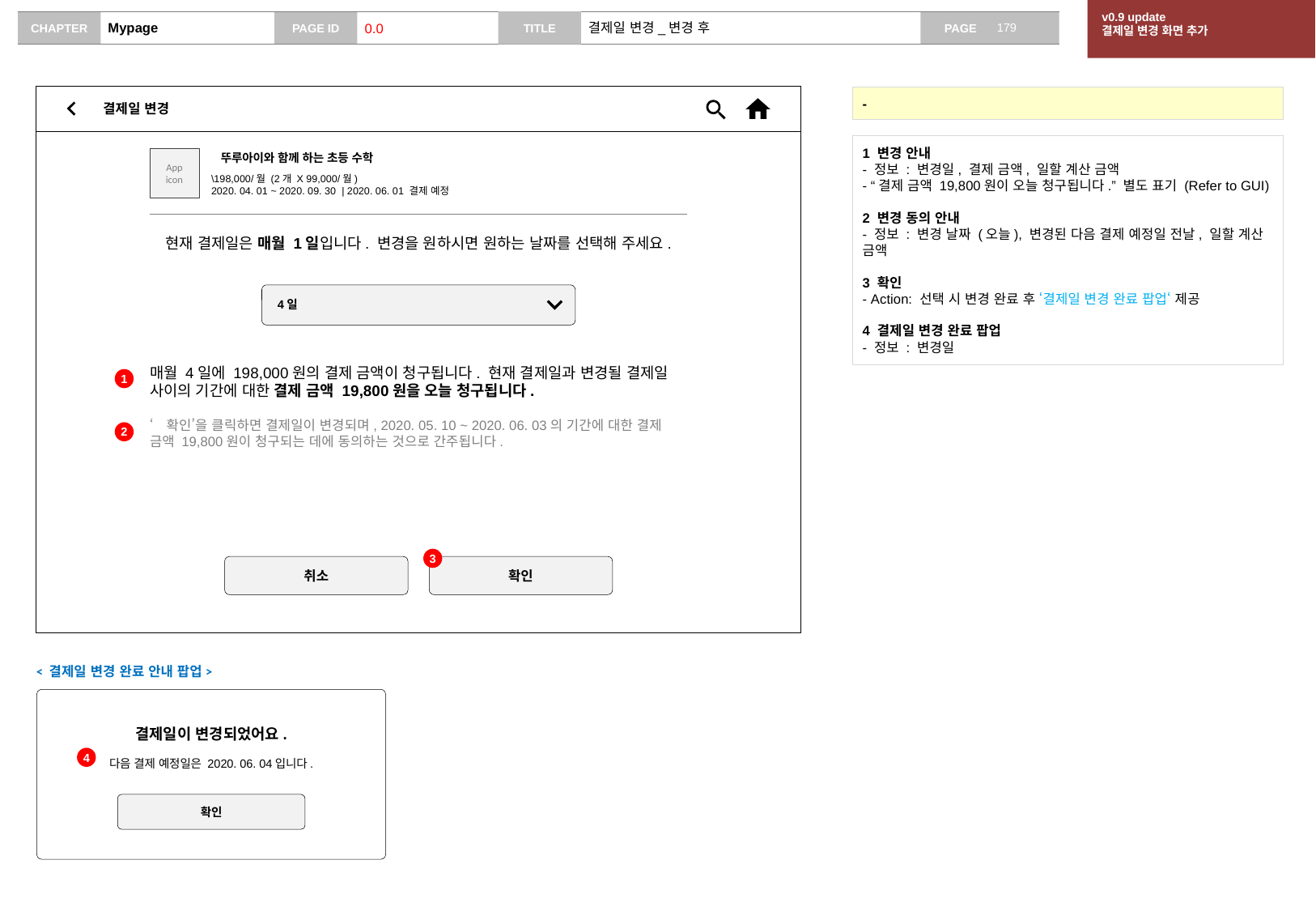

v0.9 update
결제일 변경 화면 추가

# Mypage
0.0
결제일 변경_변경 후

결제일 변경
-

1 변경 안내
- 정보 : 변경일, 결제 금액, 일할 계산 금액
- “결제 금액 19,800원이 오늘 청구됩니다.” 별도 표기 (Refer to GUI)
2 변경 동의 안내
- 정보 : 변경 날짜 (오늘), 변경된 다음 결제 예정일 전날, 일할 계산 금액
3 확인
- Action: 선택 시 변경 완료 후 ‘결제일 변경 완료 팝업‘ 제공
4 결제일 변경 완료 팝업
- 정보 : 변경일
App
icon
뚜루아이와 함께 하는 초등 수학
\198,000/월 (2개 X 99,000/월)
2020. 04. 01 ~ 2020. 09. 30  | 2020. 06. 01 결제 예정
현재 결제일은 매월 1일입니다. 변경을 원하시면 원하는 날짜를 선택해 주세요.
4일

매월 4일에 198,000원의 결제 금액이 청구됩니다. 현재 결제일과 변경될 결제일 사이의 기간에 대한 결제 금액 19,800원을 오늘 청구됩니다.
1
‘확인’을 클릭하면 결제일이 변경되며, 2020. 05. 10 ~ 2020. 06. 03의 기간에 대한 결제 금액 19,800원이 청구되는 데에 동의하는 것으로 간주됩니다.
2
3
취소
확인
< 결제일 변경 완료 안내 팝업>

결제일이 변경되었어요.
4
다음 결제 예정일은 2020. 06. 04입니다.
확인